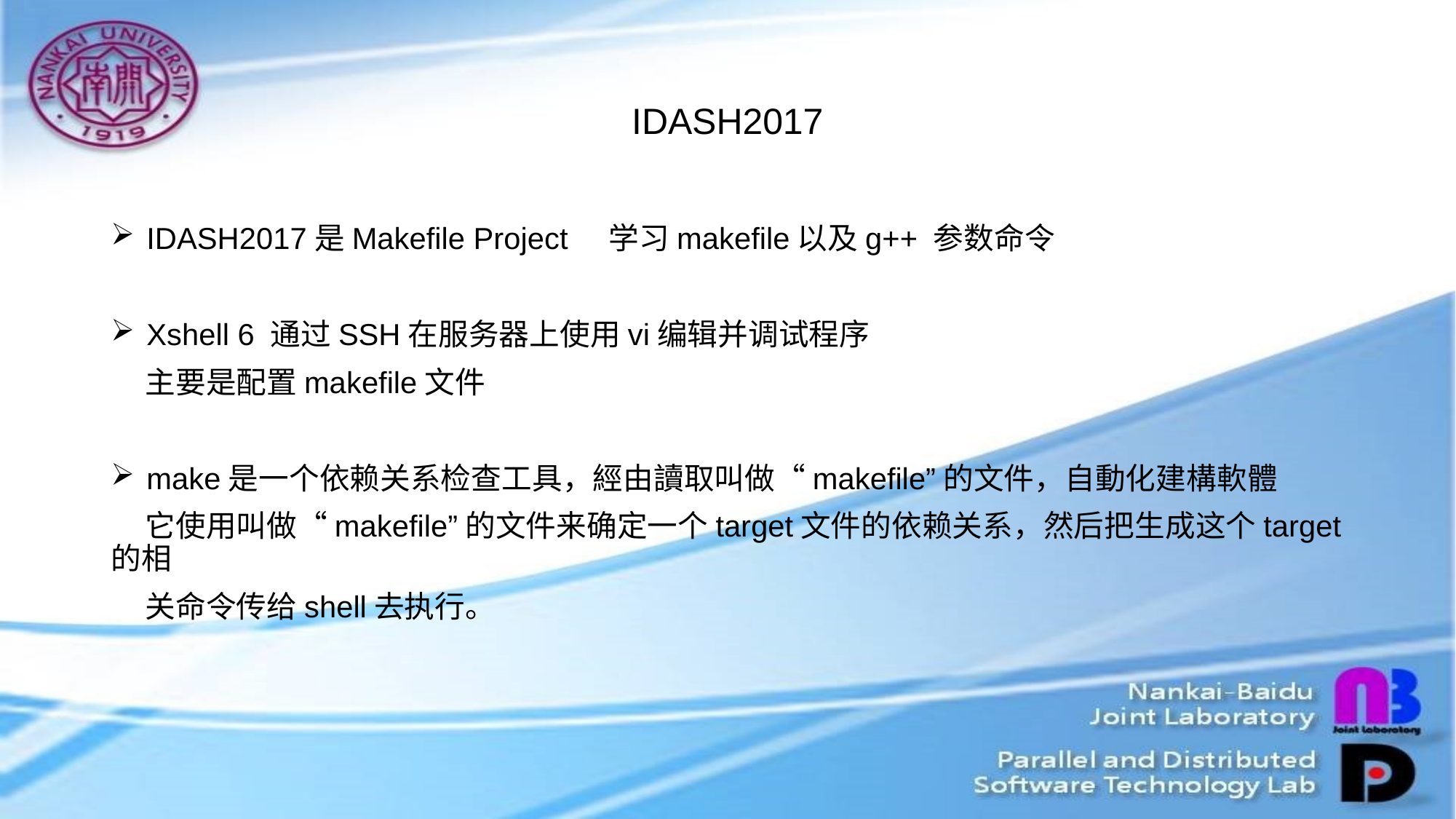

# IDASH2017
 IDASH2017是Makefile Project    学习makefile以及g++ 参数命令

 Xshell 6 通过SSH在服务器上使用vi编辑并调试程序
    主要是配置makefile文件

 make是一个依赖关系检查工具，經由讀取叫做“makefile”的文件，自動化建構軟體
    它使用叫做“makefile”的文件来确定一个target文件的依赖关系，然后把生成这个target的相
    关命令传给shell去执行。